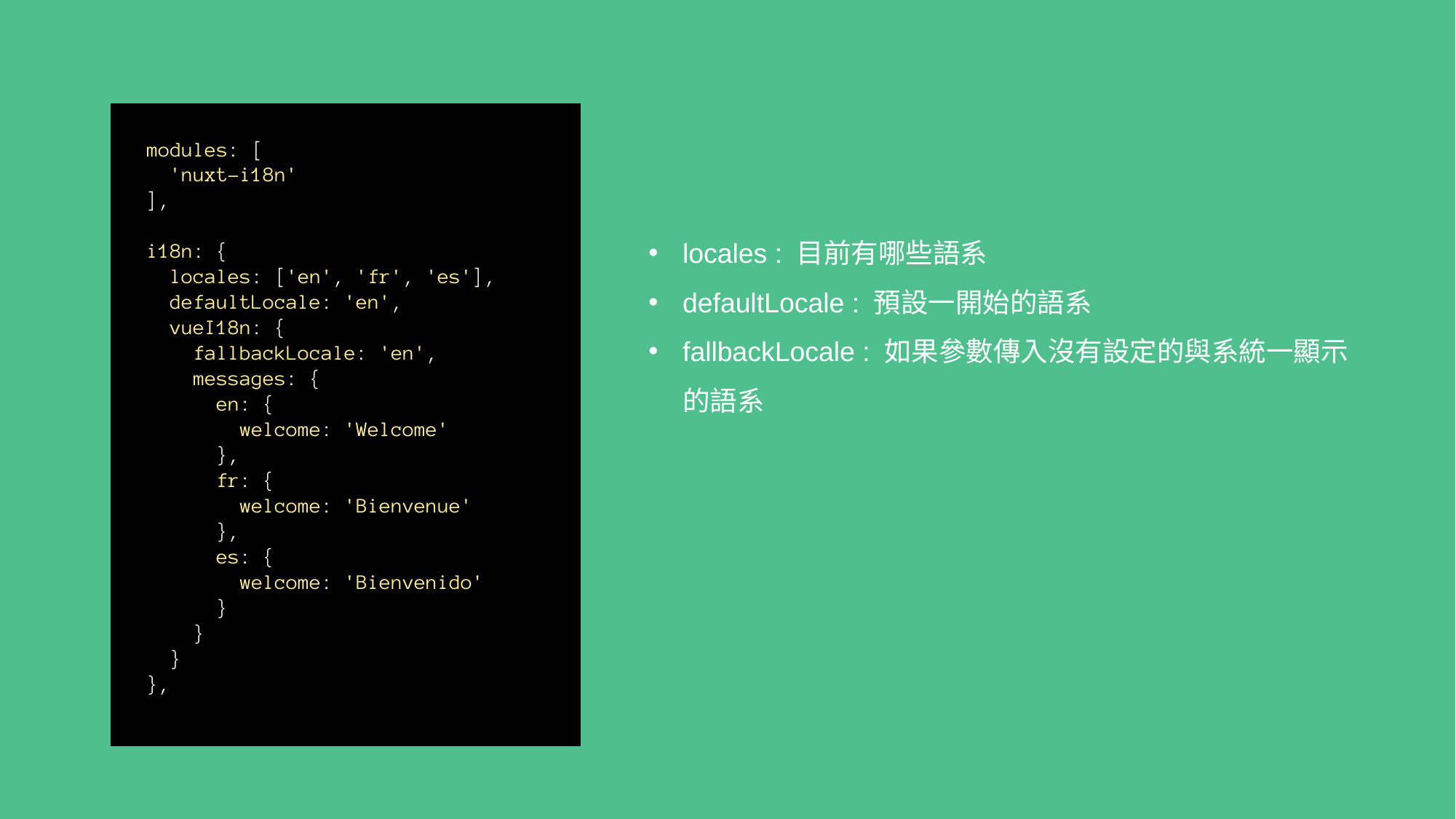

modules: [
      'nuxt-i18n'
    ],

    i18n: {
      locales: ['en', 'fr', 'es'],
      defaultLocale: 'en',
      vueI18n: {
        fallbackLocale: 'en',
        messages: {
          en: {
            welcome: 'Welcome'
          },
          fr: {
            welcome: 'Bienvenue'
          },
          es: {
            welcome: 'Bienvenido'
          }
        }
      }
    },

locales : 目前有哪些語系
defaultLocale : 預設一開始的語系
fallbackLocale : 如果參數傳入沒有設定的與系統一顯示的語系